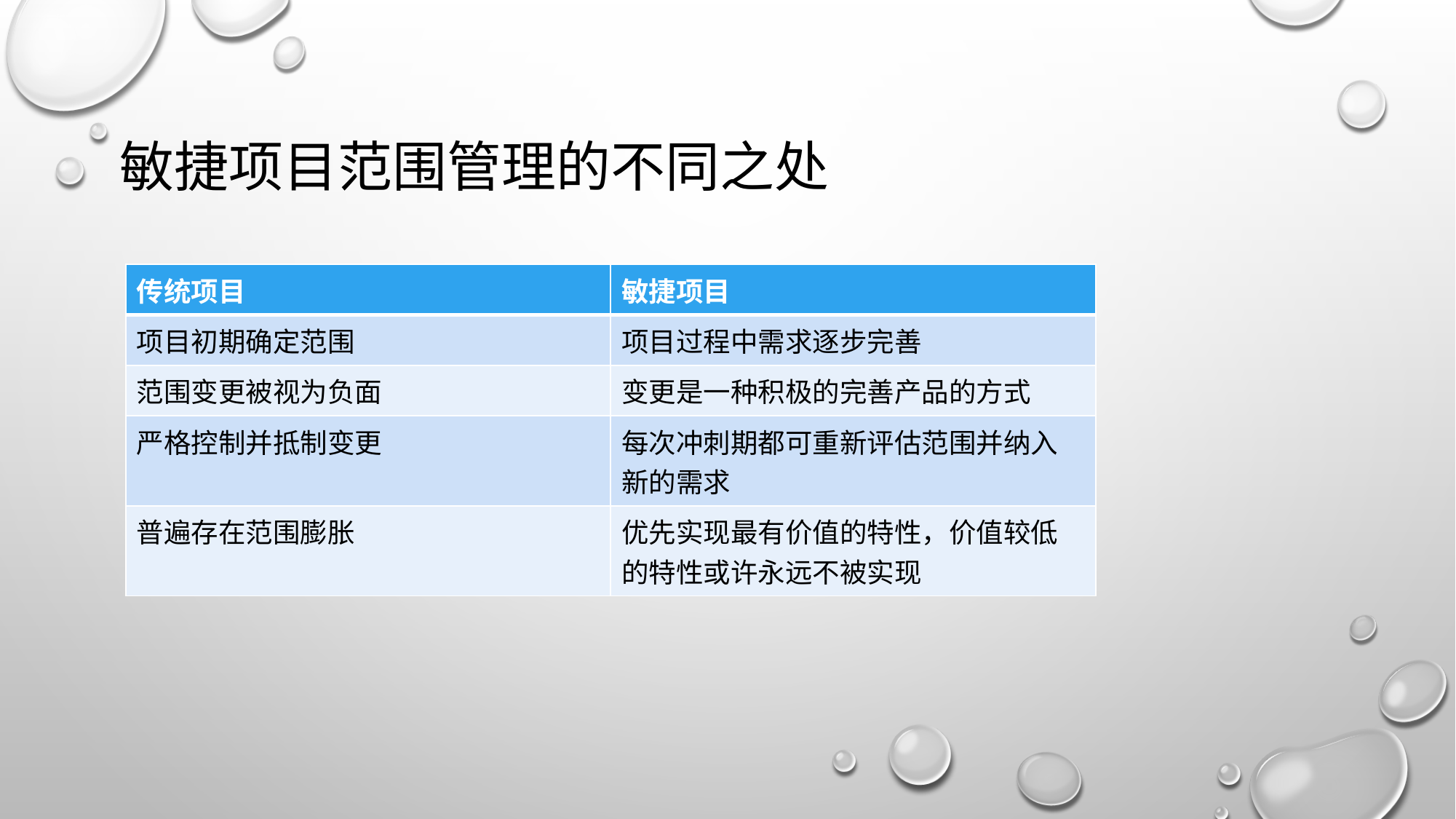

# 敏捷项目范围管理的不同之处
| 传统项目 | 敏捷项目 |
| --- | --- |
| 项目初期确定范围 | 项目过程中需求逐步完善 |
| 范围变更被视为负面 | 变更是一种积极的完善产品的方式 |
| 严格控制并抵制变更 | 每次冲刺期都可重新评估范围并纳入新的需求 |
| 普遍存在范围膨胀 | 优先实现最有价值的特性，价值较低的特性或许永远不被实现 |